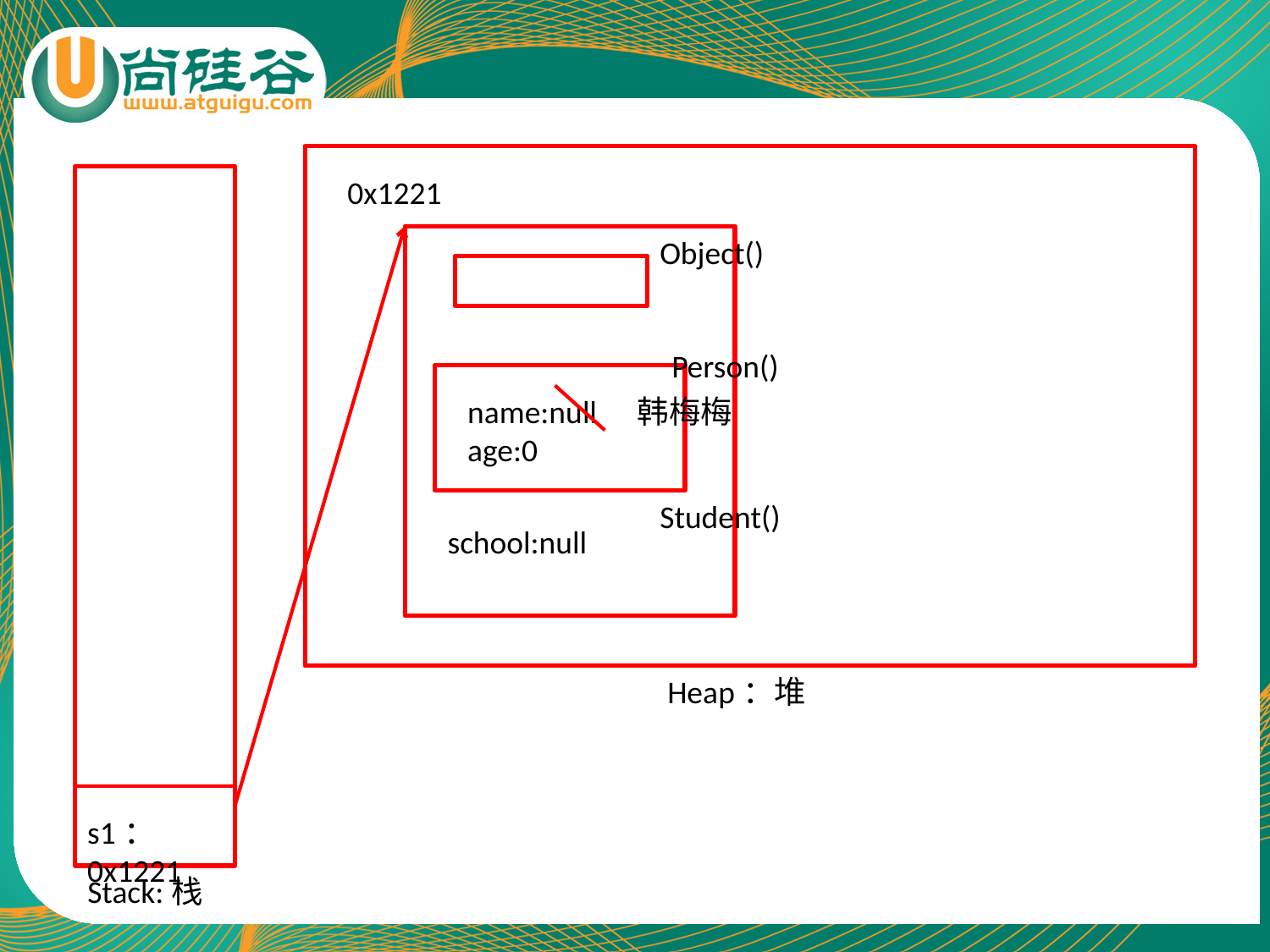

0x1221

Object()

Person()

name:null
age:0
韩梅梅
Student()
school:null
Heap：堆
s1：0x1221

Stack:栈